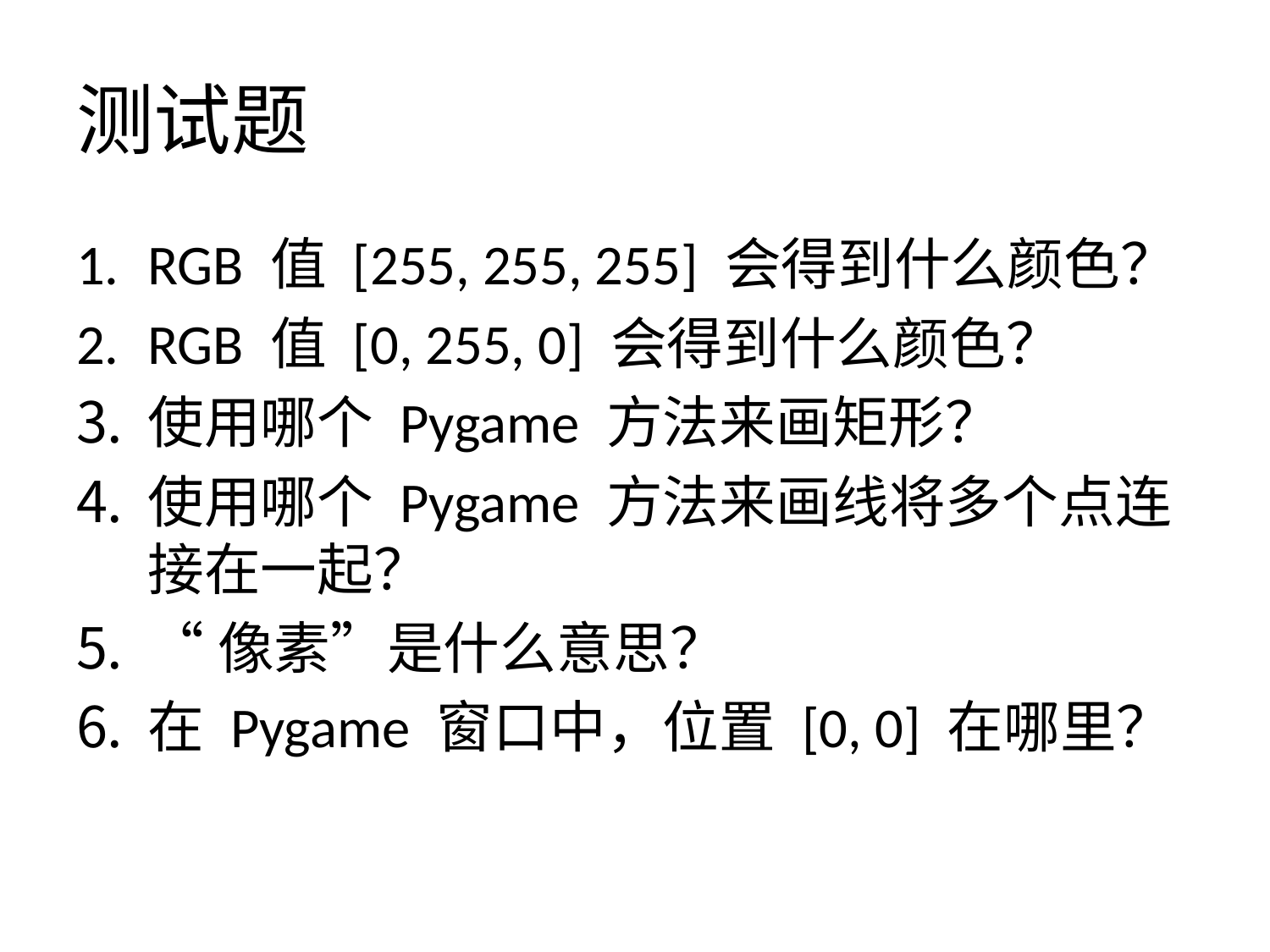

# 测试题
RGB 值 [255, 255, 255] 会得到什么颜色？
RGB 值 [0, 255, 0] 会得到什么颜色？
使用哪个 Pygame 方法来画矩形？
使用哪个 Pygame 方法来画线将多个点连接在一起？
“像素”是什么意思？
在 Pygame 窗口中，位置 [0, 0] 在哪里？